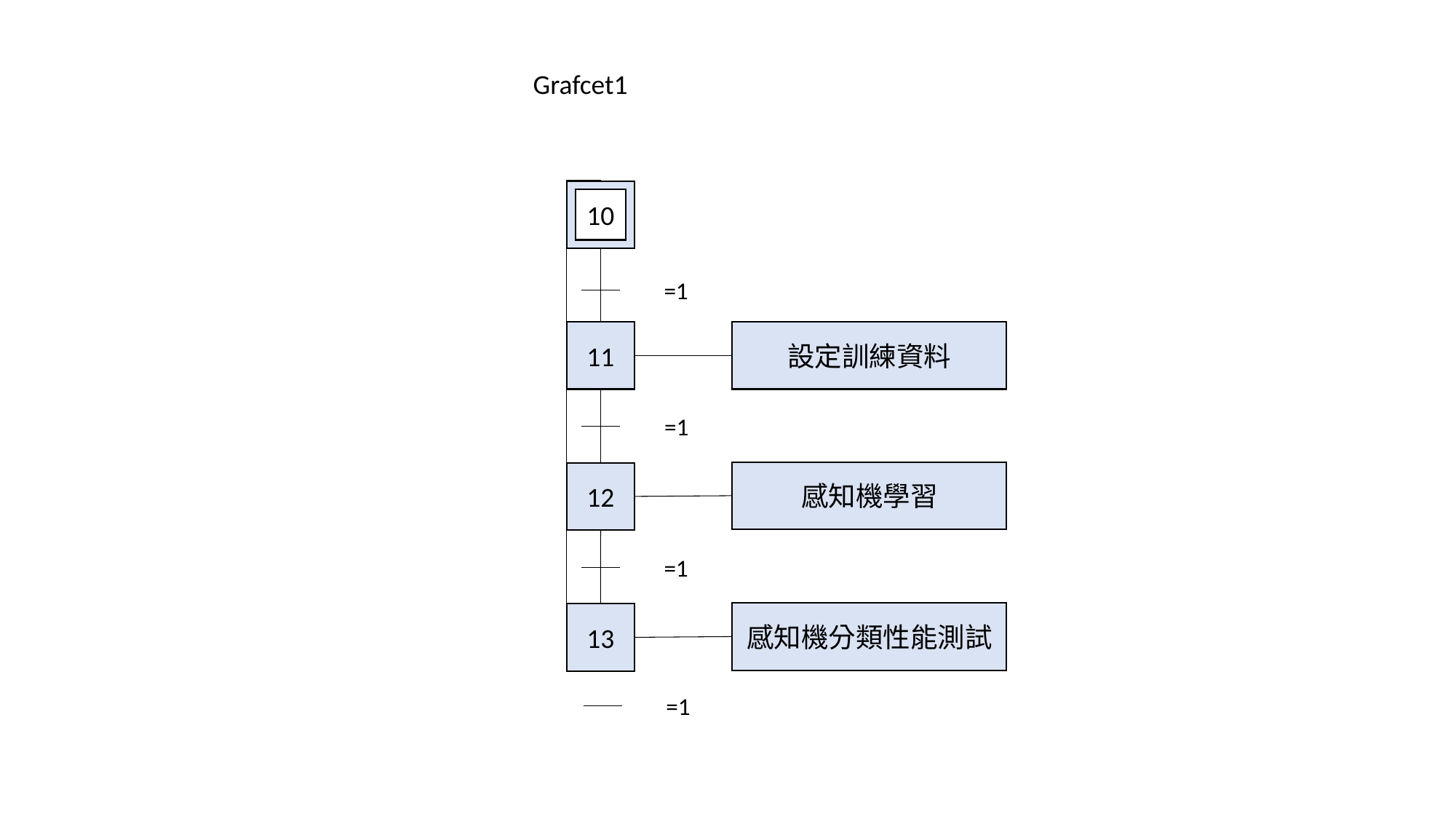

Grafcet1
10
=1
11
設定訓練資料
=1
感知機學習
12
=1
感知機分類性能測試
13
=1